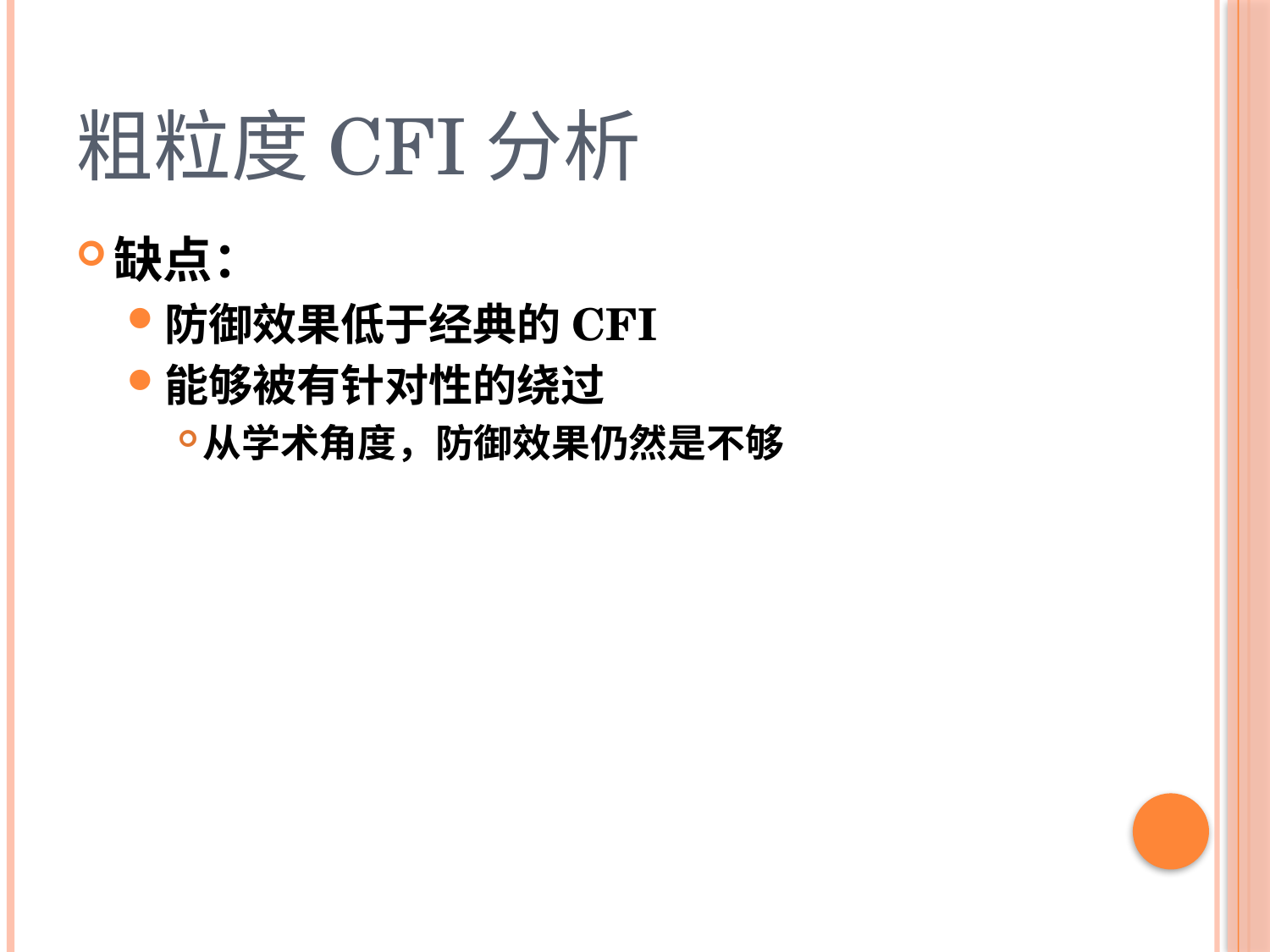

# 粗粒度CFI分析
缺点：
防御效果低于经典的CFI
能够被有针对性的绕过
从学术角度，防御效果仍然是不够